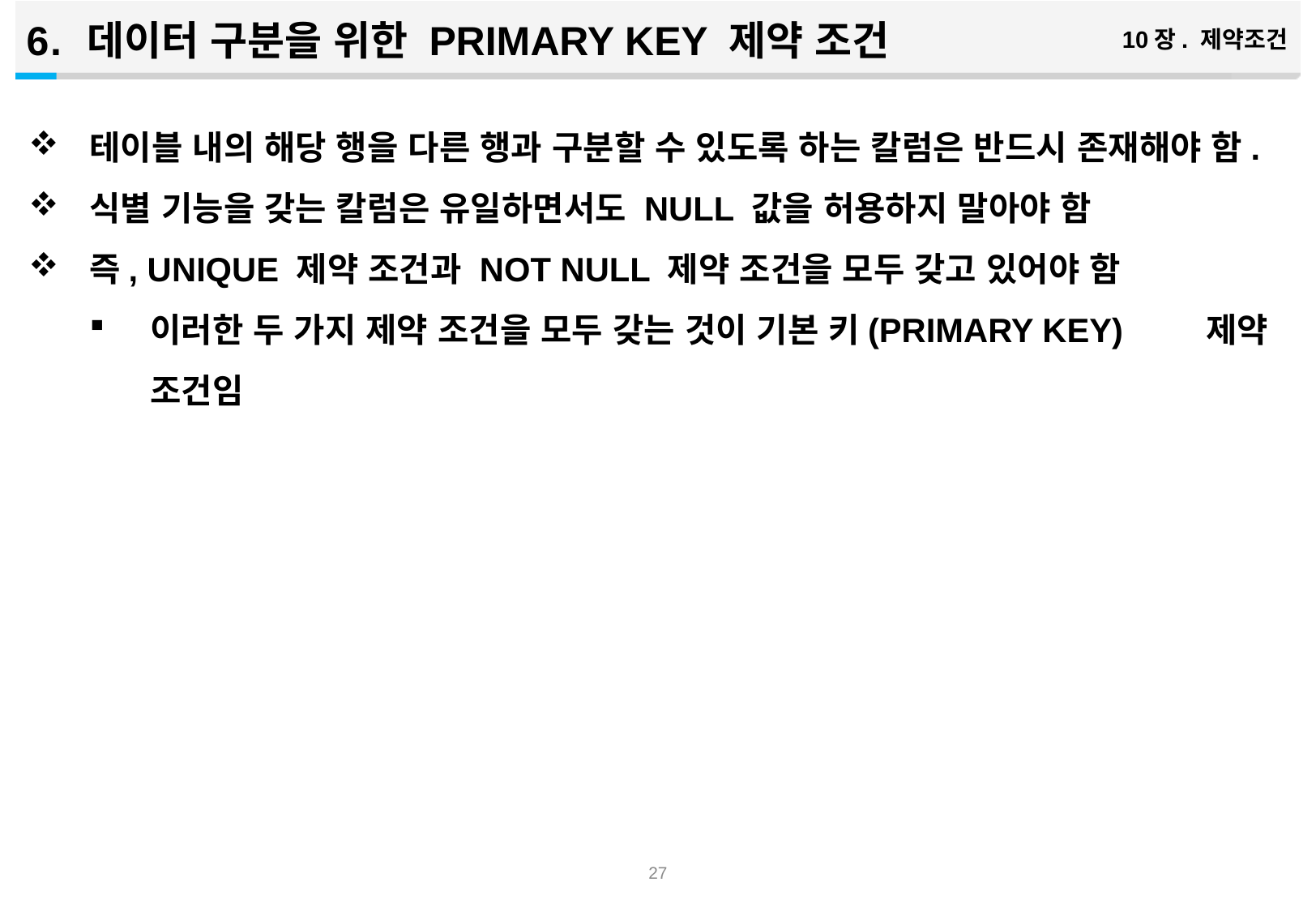

데이터 구분을 위한 PRIMARY KEY 제약 조건
10장. 제약조건
테이블 내의 해당 행을 다른 행과 구분할 수 있도록 하는 칼럼은 반드시 존재해야 함.
식별 기능을 갖는 칼럼은 유일하면서도 NULL 값을 허용하지 말아야 함
즉, UNIQUE 제약 조건과 NOT NULL 제약 조건을 모두 갖고 있어야 함
이러한 두 가지 제약 조건을 모두 갖는 것이 기본 키(PRIMARY KEY)        제약 조건임
27